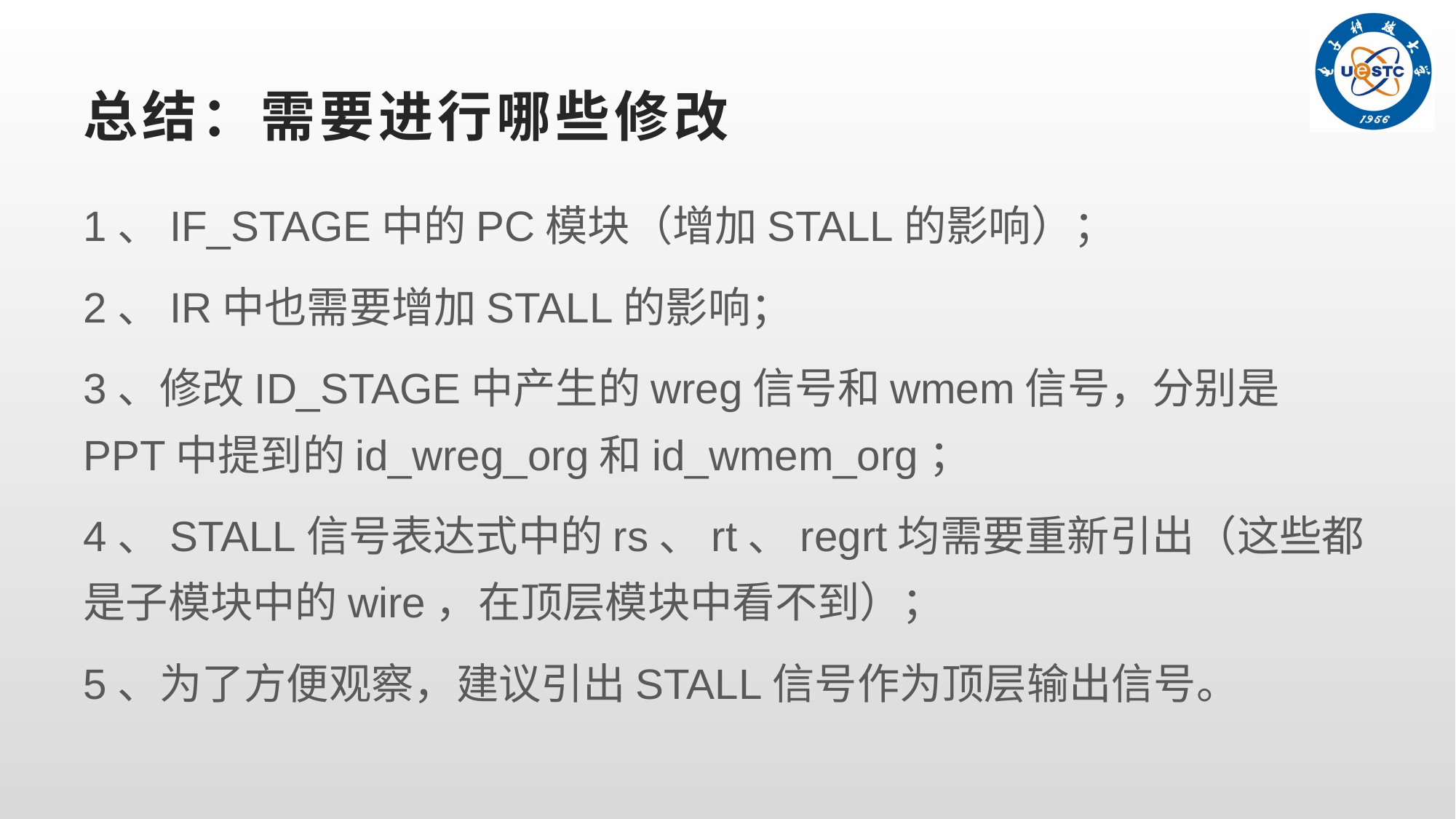

# 总结：需要进行哪些修改
1、IF_STAGE中的PC模块（增加STALL的影响）；
2、IR中也需要增加STALL的影响；
3、修改ID_STAGE中产生的wreg信号和wmem信号，分别是PPT中提到的id_wreg_org和id_wmem_org；
4、STALL信号表达式中的rs、rt、regrt均需要重新引出（这些都是子模块中的wire，在顶层模块中看不到）；
5、为了方便观察，建议引出STALL信号作为顶层输出信号。